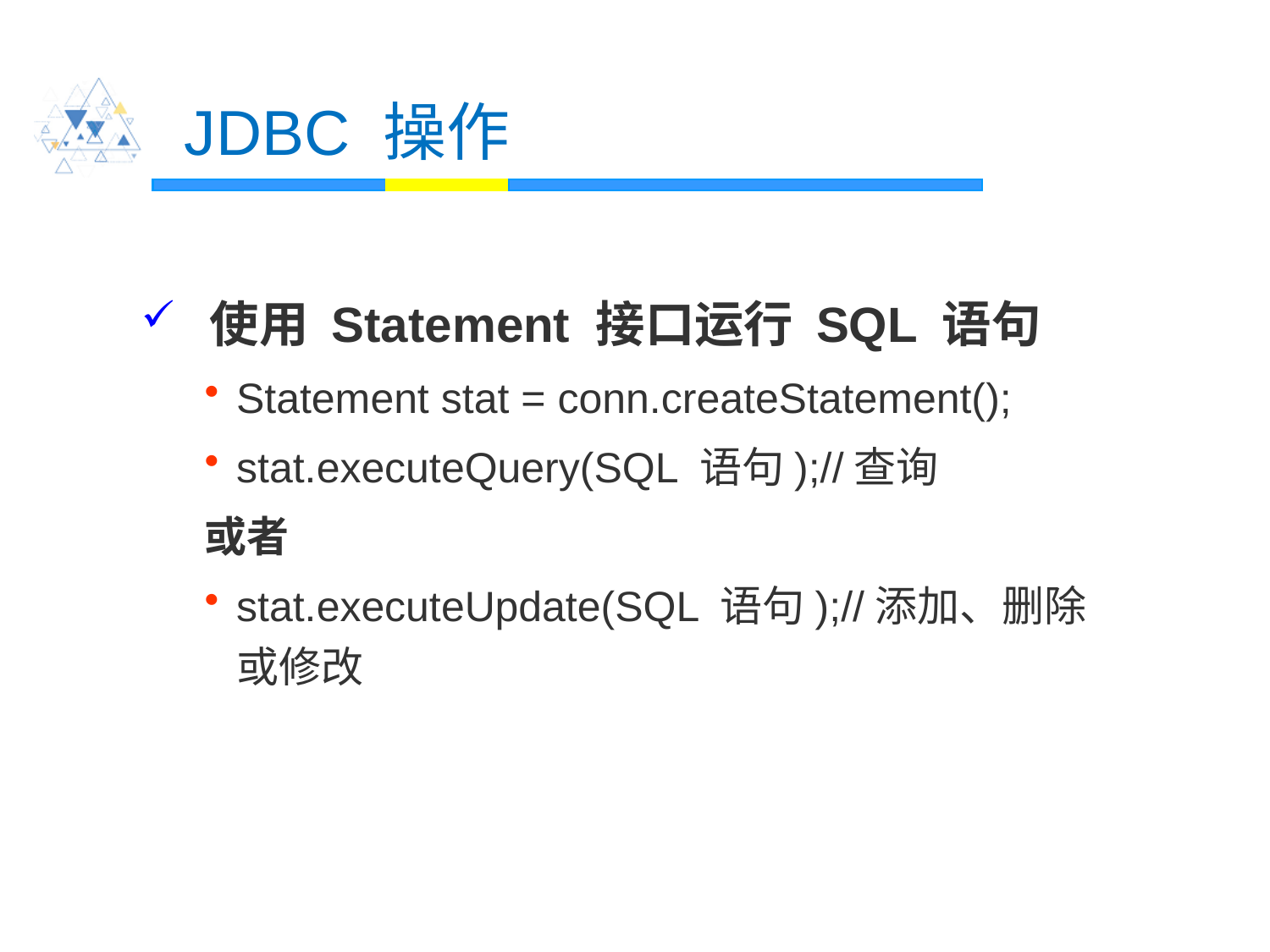

# JDBC 操作

  使用 Statement 接口运行 SQL 语句
Statement stat = conn.createStatement();
stat.executeQuery(SQL 语句);//查询
或者
stat.executeUpdate(SQL 语句);//添加、删除或修改